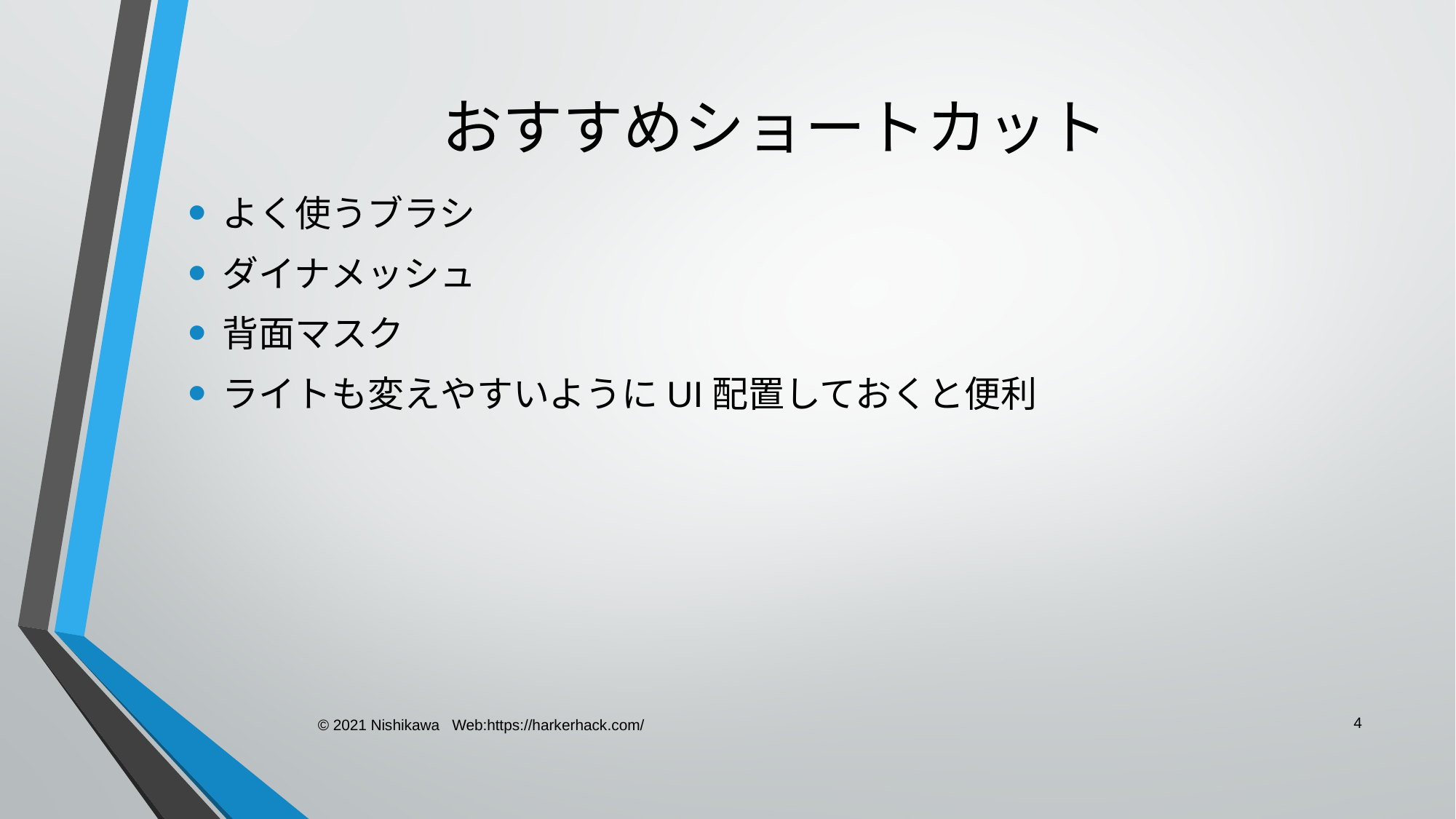

# おすすめショートカット
よく使うブラシ
ダイナメッシュ
背面マスク
ライトも変えやすいようにUI配置しておくと便利
4
© 2021 Nishikawa   Web:https://harkerhack.com/